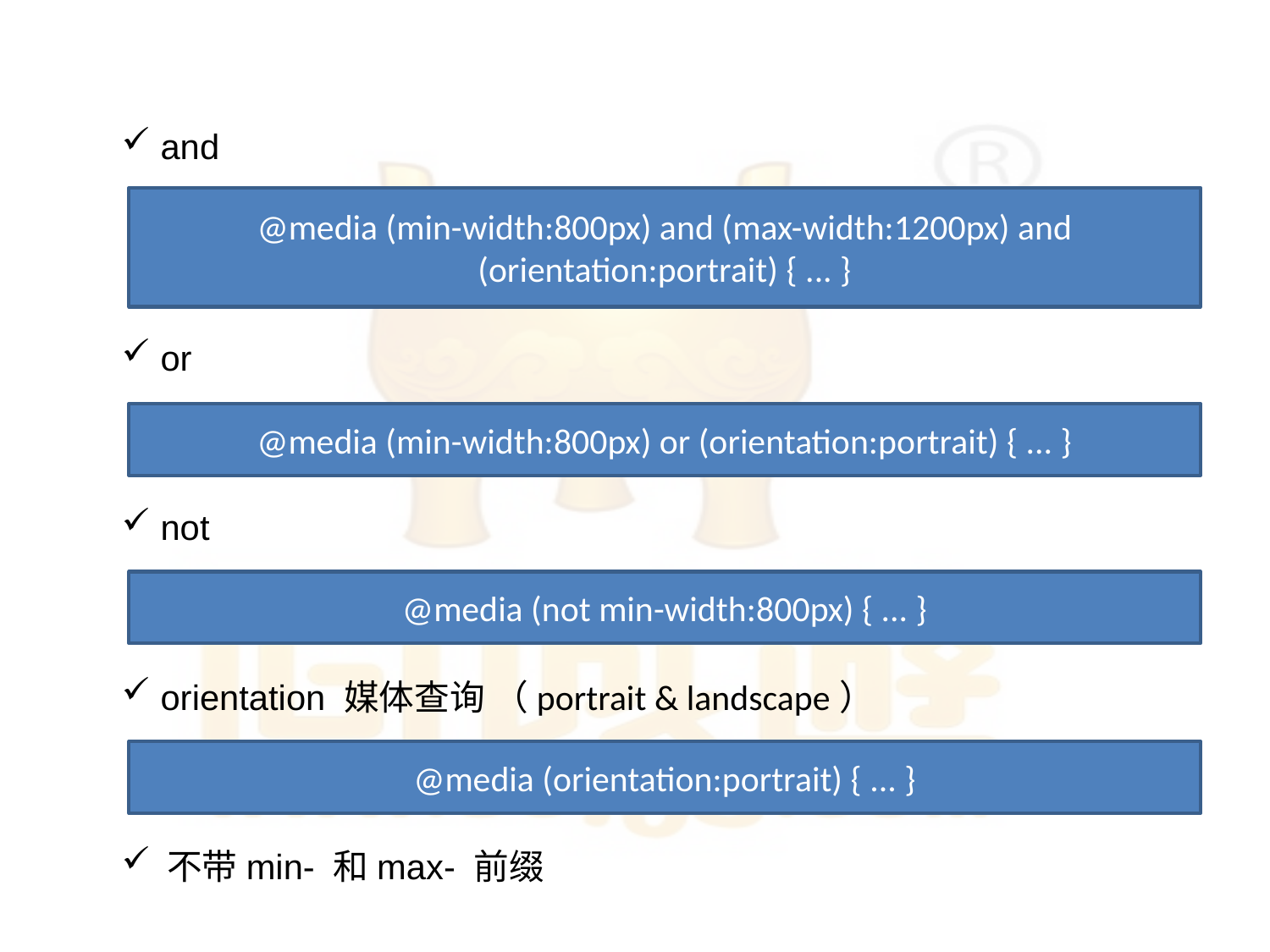

and

 or

 not

 orientation 媒体查询 （portrait & landscape）

 不带min- 和max- 前缀
@media (min-width:800px) and (max-width:1200px) and (orientation:portrait) { ... }
@media (min-width:800px) or (orientation:portrait) { ... }
@media (not min-width:800px) { ... }
@media (orientation:portrait) { ... }